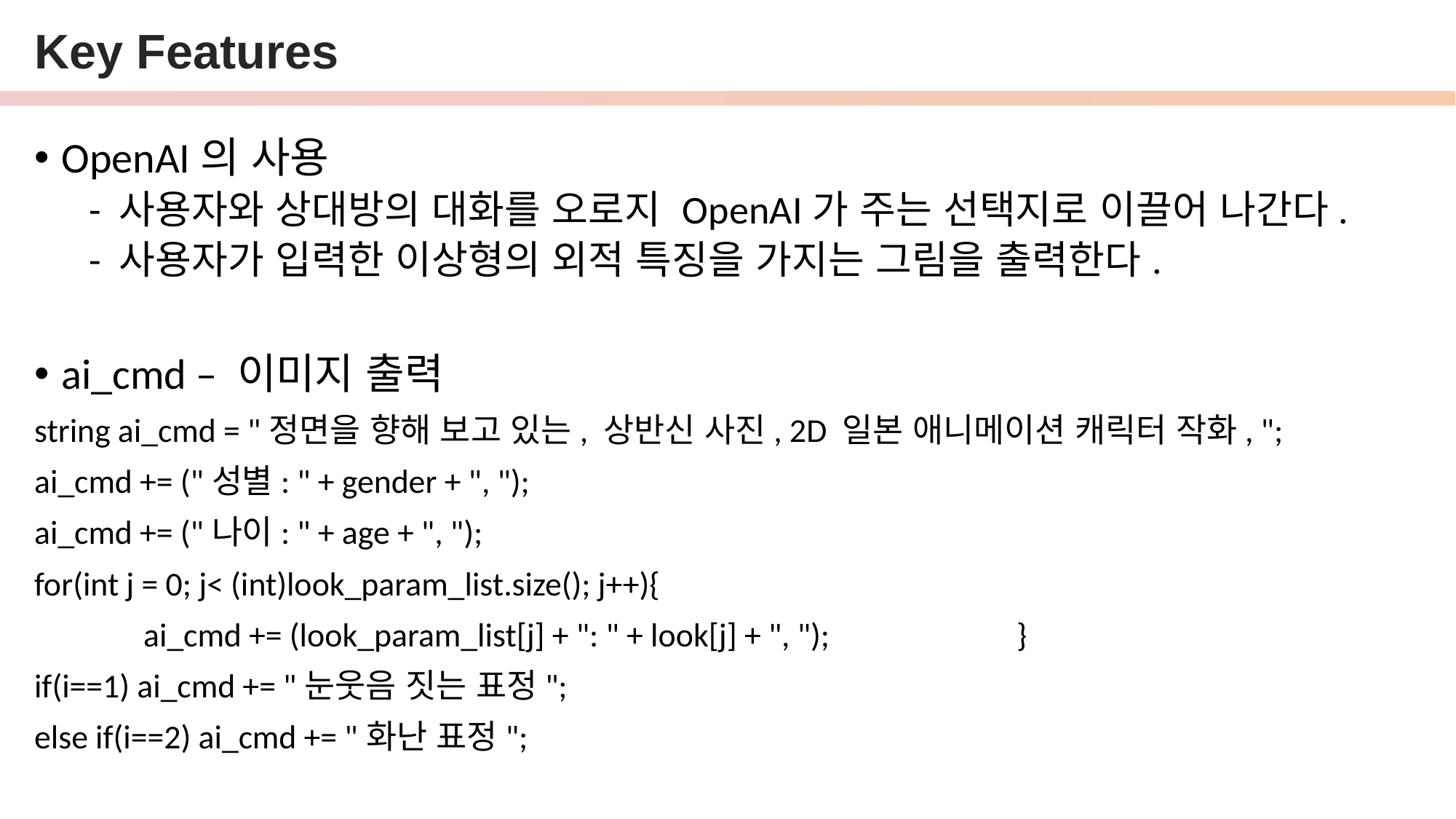

# Key Features
OpenAI의 사용
- 사용자와 상대방의 대화를 오로지 OpenAI가 주는 선택지로 이끌어 나간다.
- 사용자가 입력한 이상형의 외적 특징을 가지는 그림을 출력한다.

ai_cmd – 이미지 출력
string ai_cmd = "정면을 향해 보고 있는, 상반신 사진, 2D 일본 애니메이션 캐릭터 작화, ";
ai_cmd += ("성별: " + gender + ", ");
ai_cmd += ("나이: " + age + ", ");
for(int j = 0; j< (int)look_param_list.size(); j++){
	ai_cmd += (look_param_list[j] + ": " + look[j] + ", ");		}
if(i==1) ai_cmd += "눈웃음 짓는 표정";
else if(i==2) ai_cmd += "화난 표정";